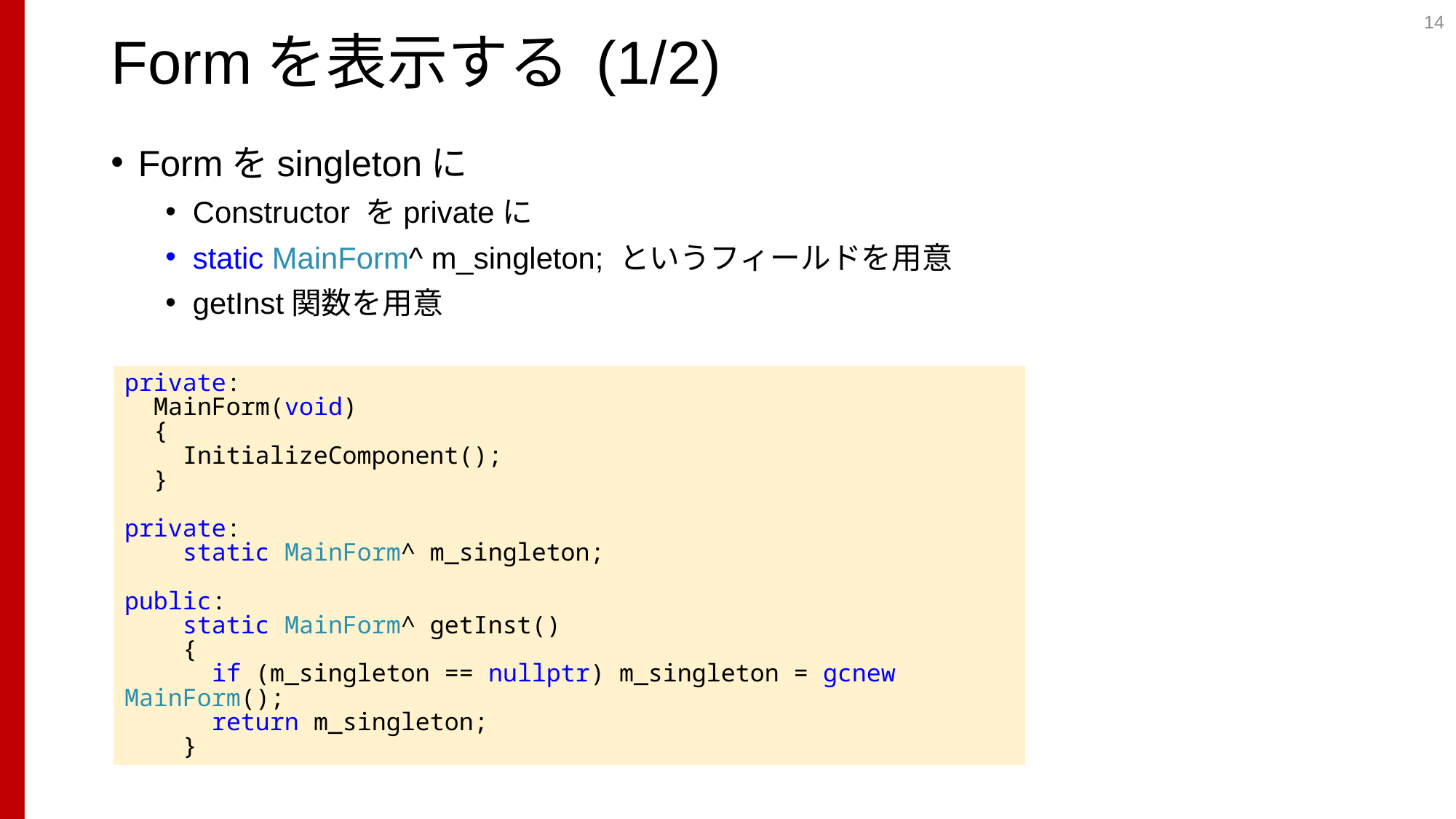

14
# Formを表示する (1/2)
Formをsingletonに
Constructor をprivateに
static MainForm^ m_singleton; というフィールドを用意
getInst関数を用意
private:
  MainForm(void)
  {
    InitializeComponent();
  }

private:
    static MainForm^ m_singleton;

public:
    static MainForm^ getInst()
    {
      if (m_singleton == nullptr) m_singleton = gcnew MainForm();
      return m_singleton;
    }